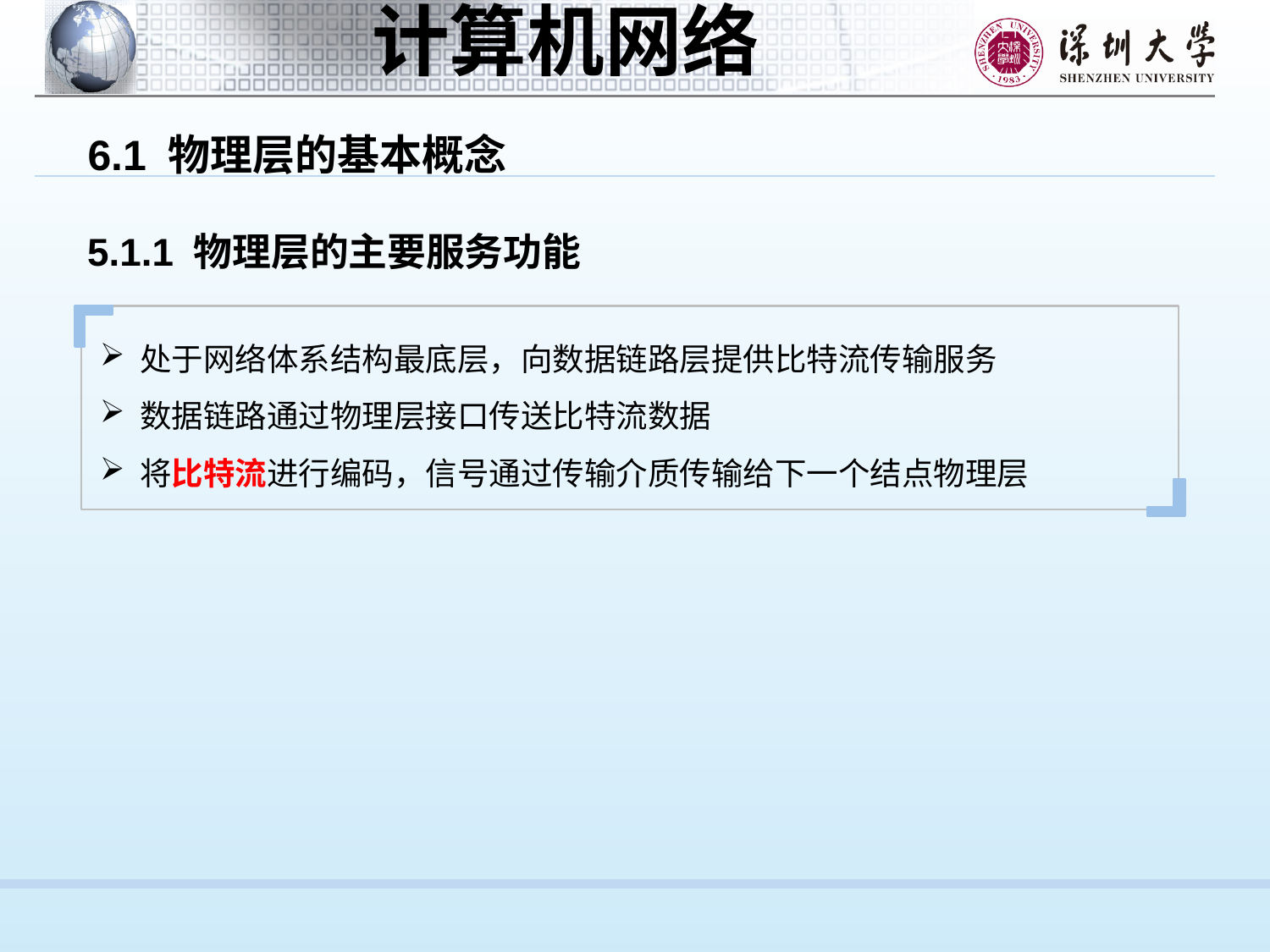

6.1 物理层的基本概念
5.1.1 物理层的主要服务功能

处于网络体系结构最底层，向数据链路层提供比特流传输服务
数据链路通过物理层接口传送比特流数据
将比特流进行编码，信号通过传输介质传输给下一个结点物理层